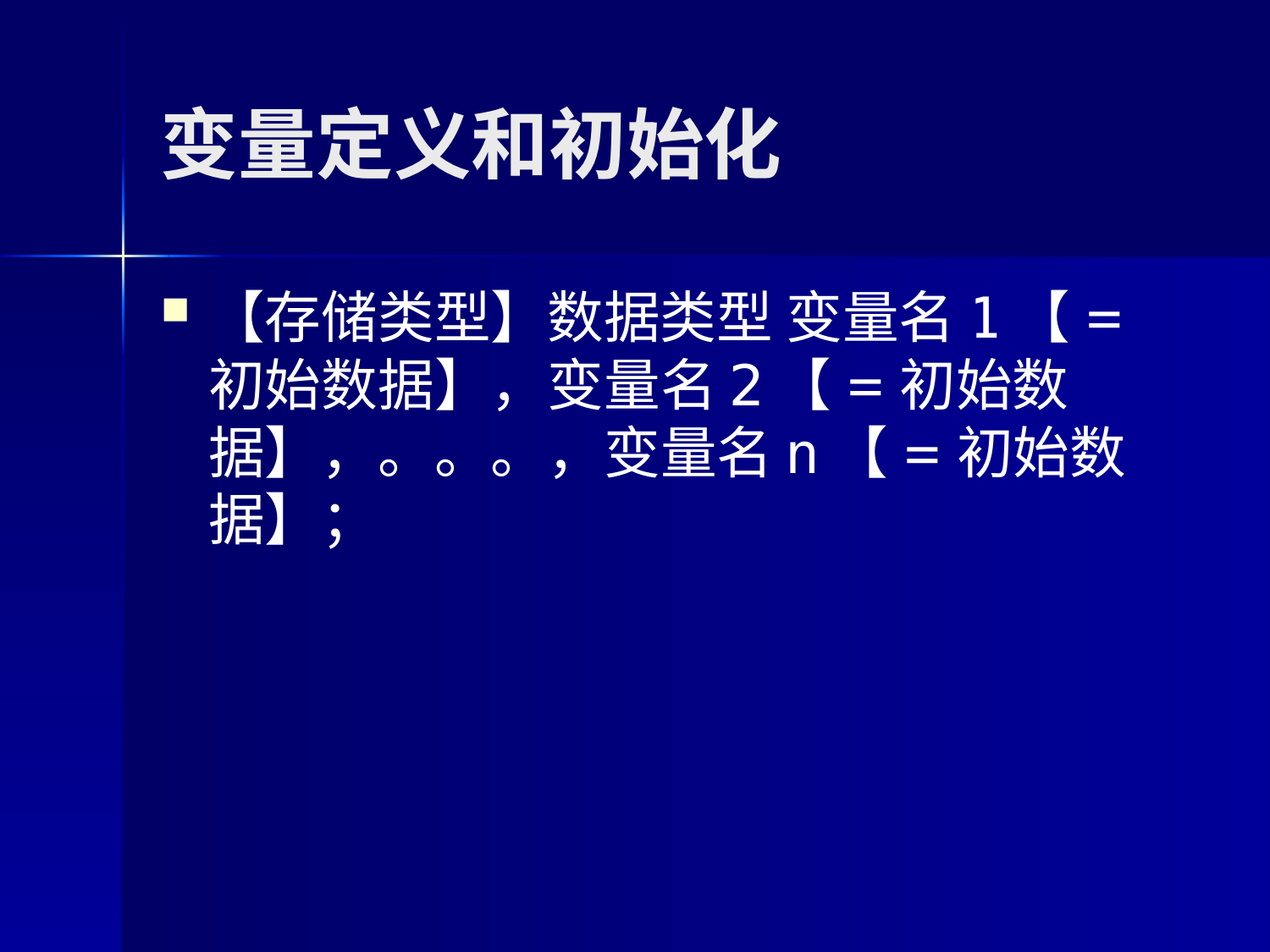

# 变量定义和初始化
【存储类型】数据类型 变量名1【=初始数据】，变量名2【=初始数据】，。。。，变量名n【=初始数据】；